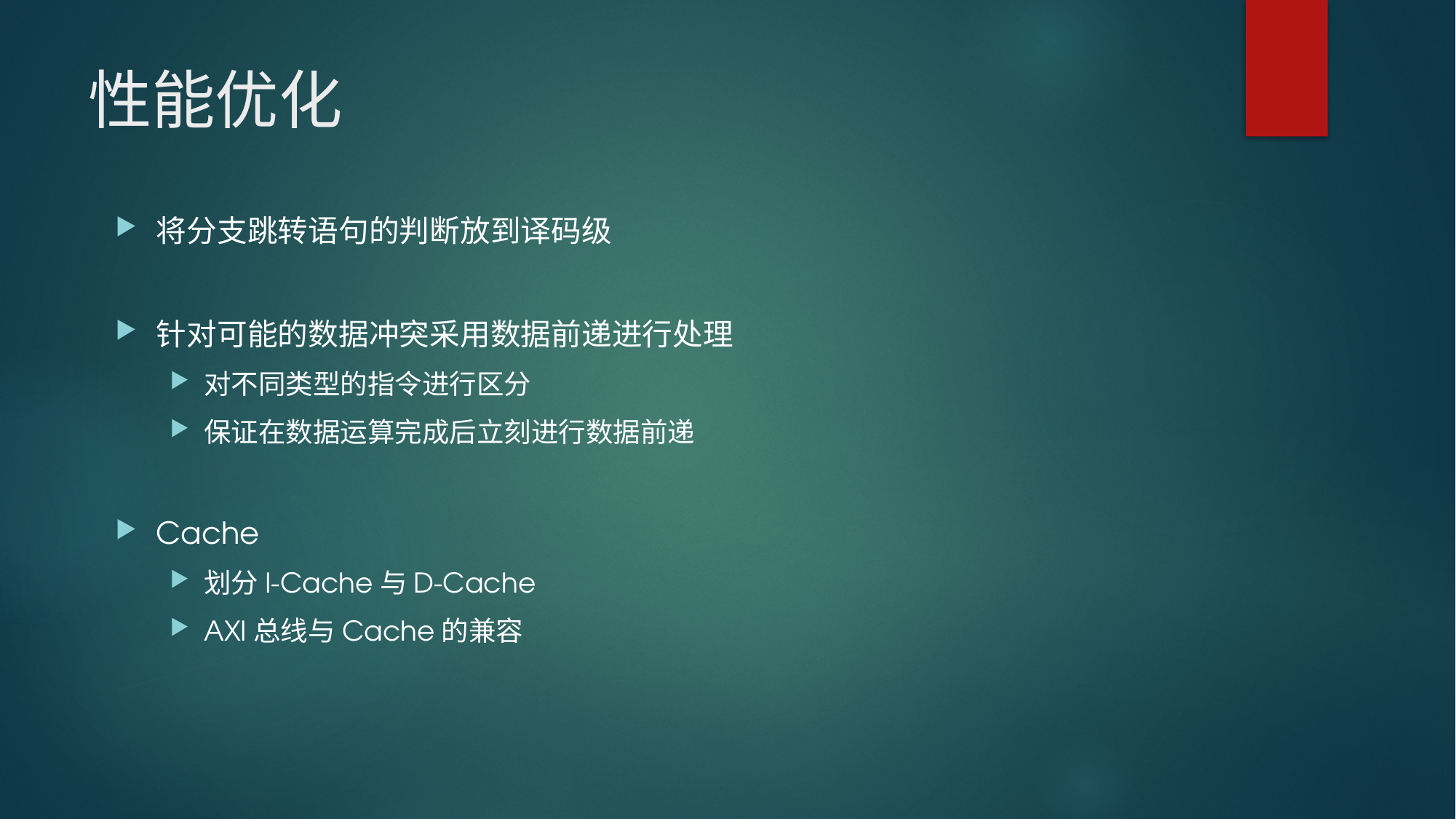

# 性能优化
将分支跳转语句的判断放到译码级

针对可能的数据冲突采用数据前递进行处理
对不同类型的指令进行区分
保证在数据运算完成后立刻进行数据前递

Cache
划分I-Cache与D-Cache
AXI总线与Cache的兼容